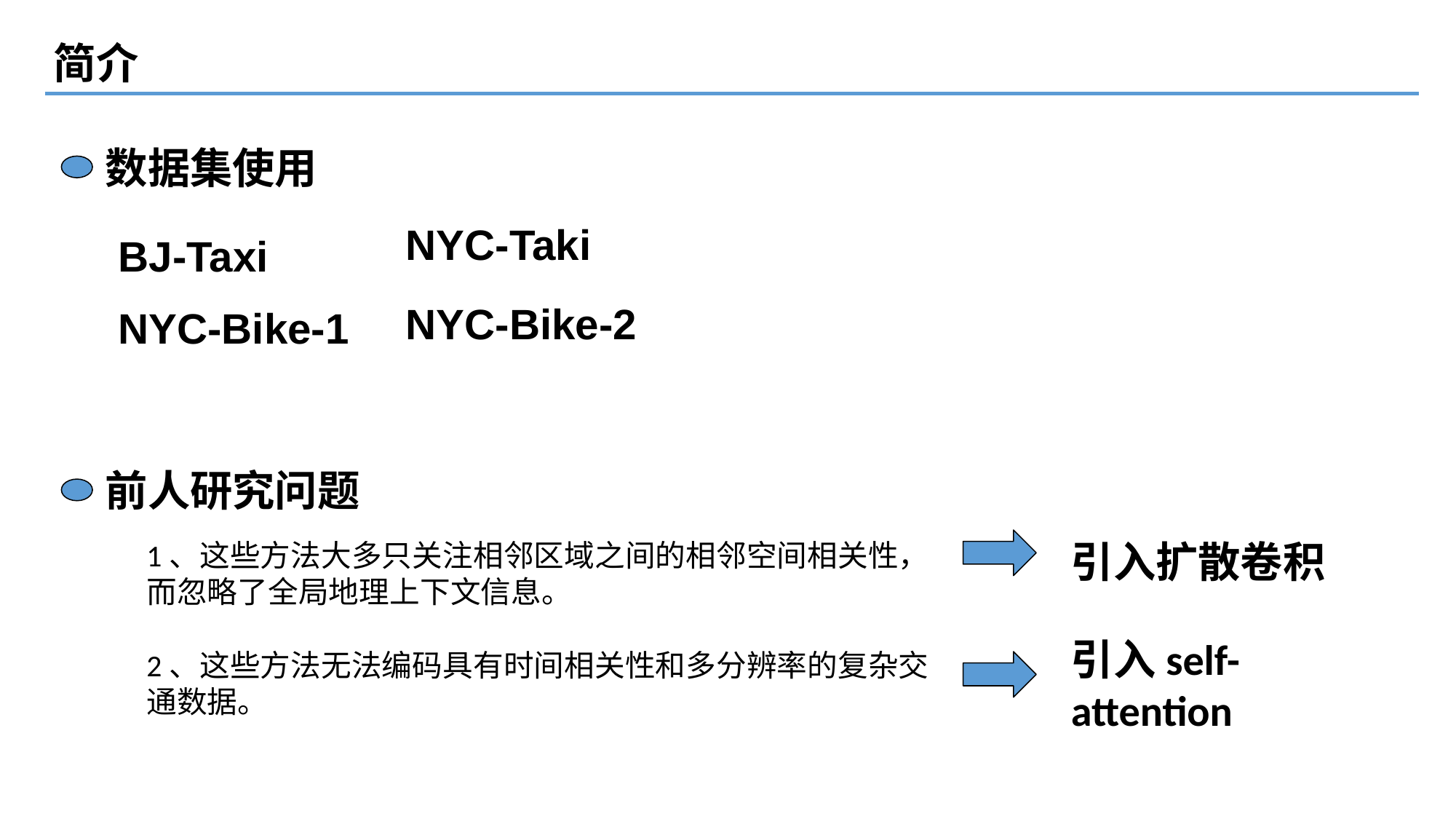

简介
数据集使用

NYC-Taki
BJ-Taxi
NYC-Bike-2
NYC-Bike-1
前人研究问题

引入扩散卷积
1、这些方法大多只关注相邻区域之间的相邻空间相关性，而忽略了全局地理上下文信息。
引入self-attention
2、这些方法无法编码具有时间相关性和多分辨率的复杂交通数据。